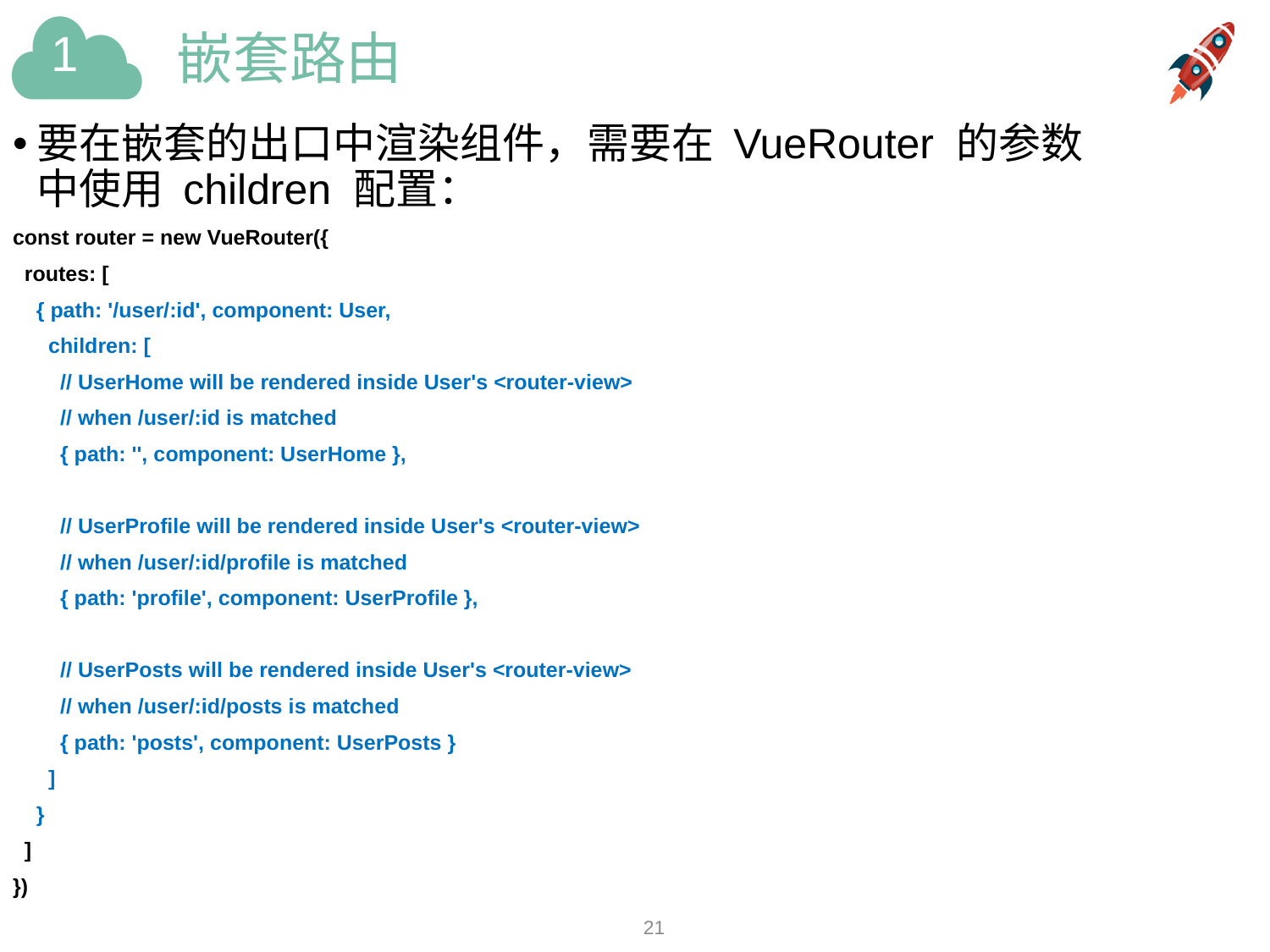

# 嵌套路由
要在嵌套的出口中渲染组件，需要在 VueRouter 的参数中使用 children 配置：
const router = new VueRouter({
  routes: [
    { path: '/user/:id', component: User,
      children: [
        // UserHome will be rendered inside User's <router-view>
        // when /user/:id is matched
        { path: '', component: UserHome },

        // UserProfile will be rendered inside User's <router-view>
        // when /user/:id/profile is matched
        { path: 'profile', component: UserProfile },

        // UserPosts will be rendered inside User's <router-view>
        // when /user/:id/posts is matched
        { path: 'posts', component: UserPosts }
      ]
    }
  ]
})
21